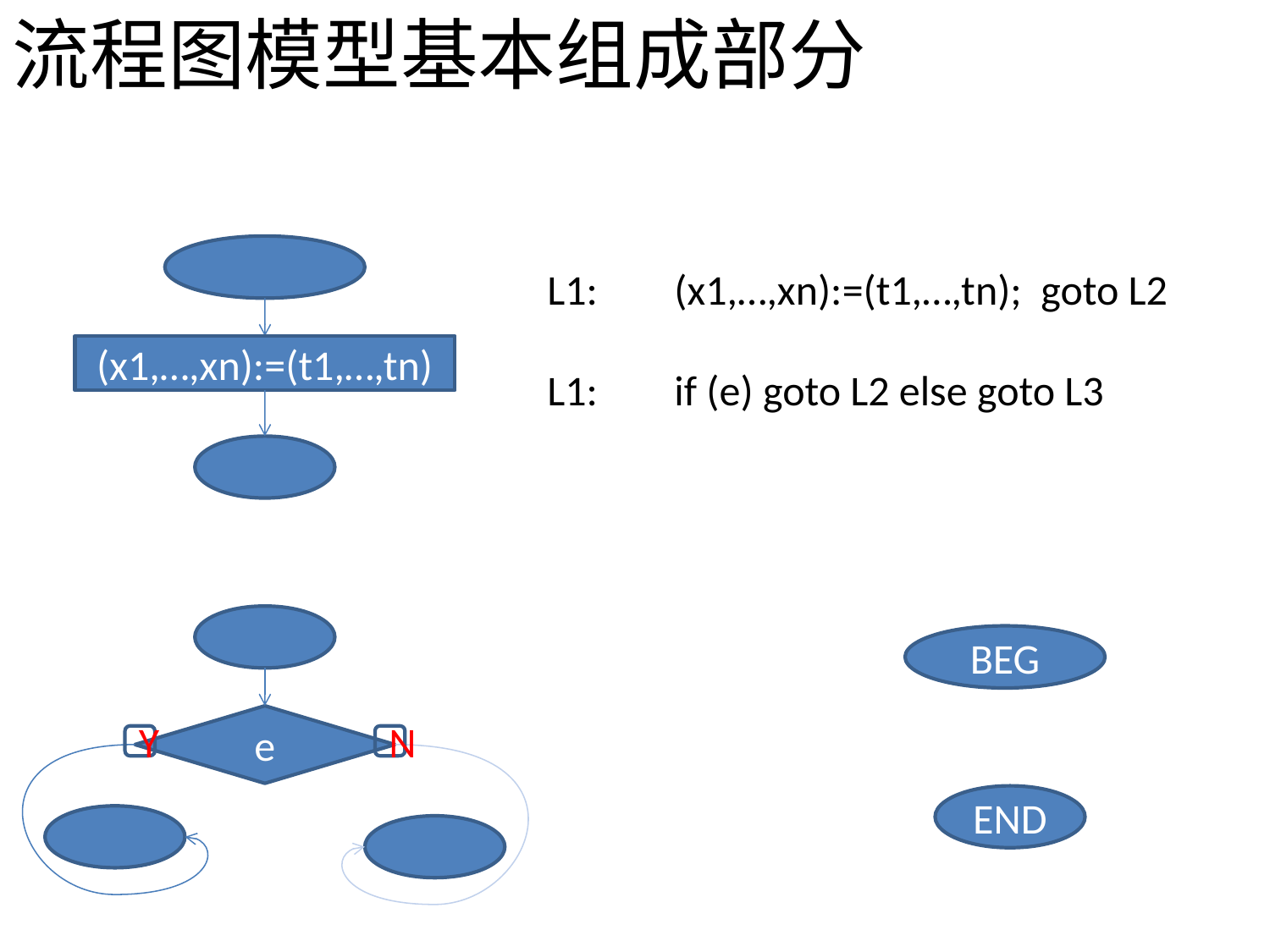

流程图模型基本组成部分

L1:	(x1,…,xn):=(t1,…,tn);  goto L2

L1:	if (e) goto L2 else goto L3

(x1,…,xn):=(t1,…,tn)

BEG
e
Y
N
END